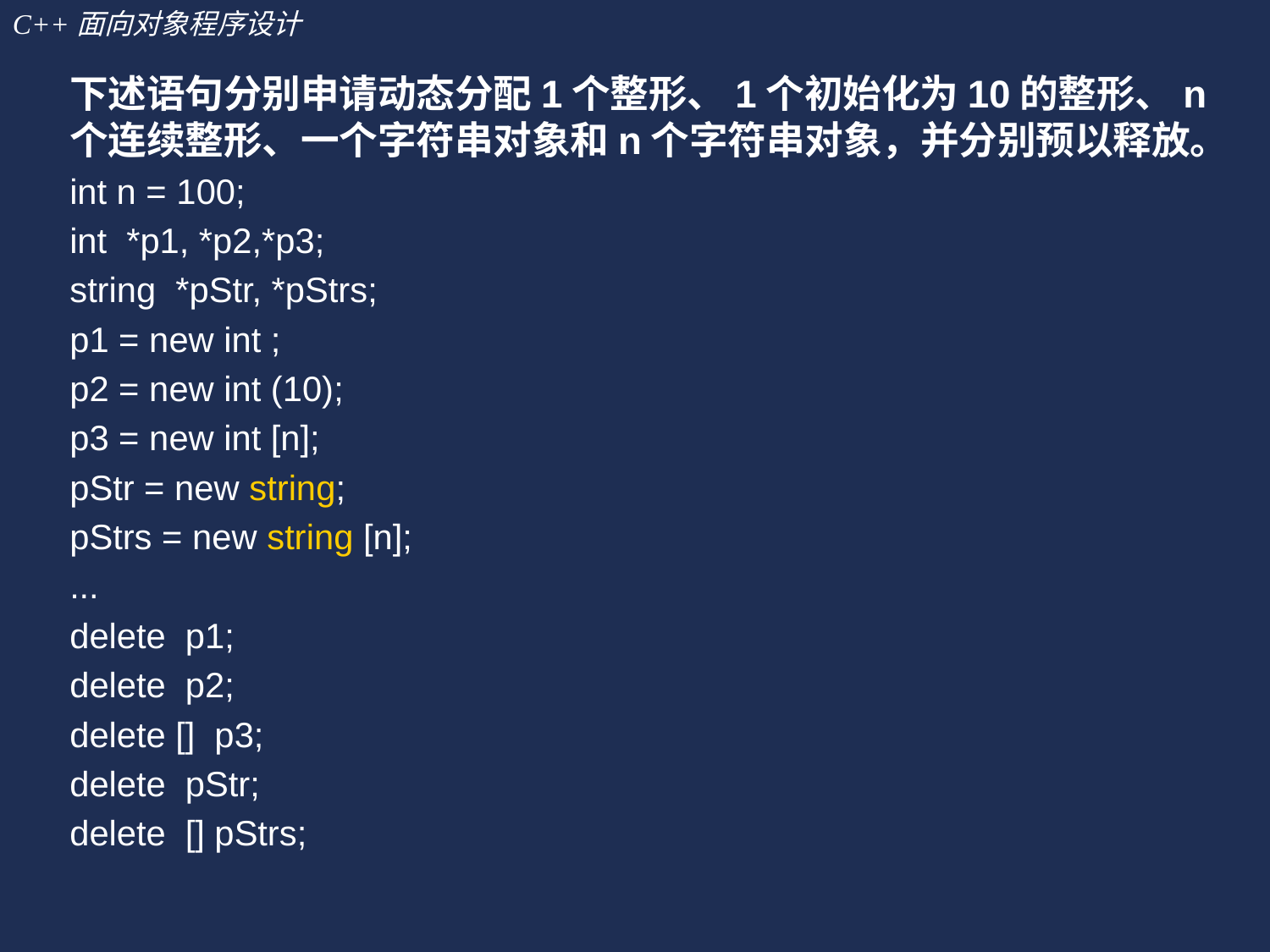

下述语句分别申请动态分配1个整形、1个初始化为10的整形、n个连续整形、一个字符串对象和n个字符串对象，并分别预以释放。
int n = 100;
int  *p1, *p2,*p3;
string  *pStr, *pStrs;
p1 = new int ;
p2 = new int (10);
p3 = new int [n];
pStr = new string;
pStrs = new string [n];
...
delete  p1;
delete  p2;
delete []  p3;
delete  pStr;
delete  [] pStrs;